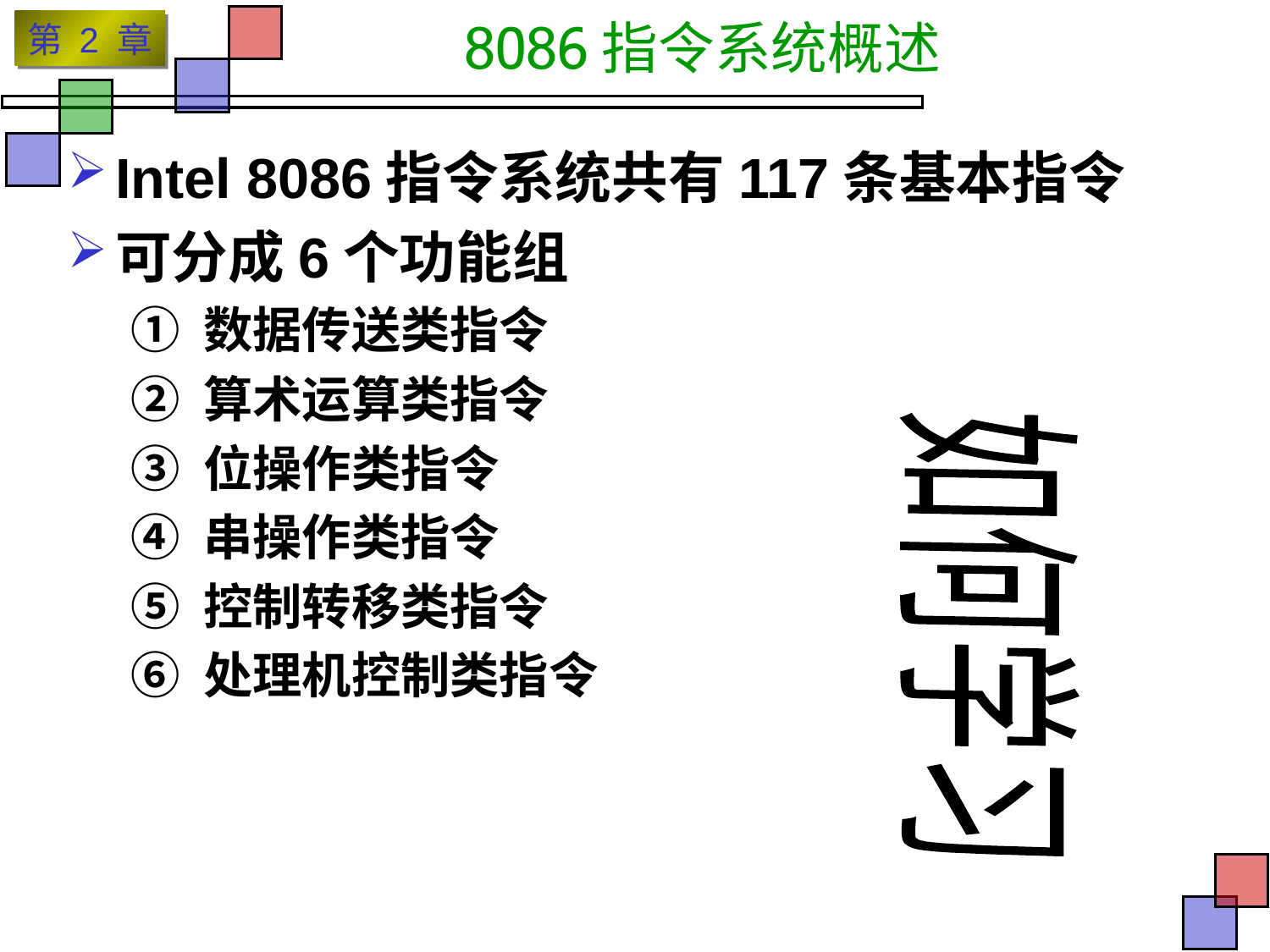

# 8086指令系统概述
Intel 8086指令系统共有117条基本指令
可分成6个功能组
① 数据传送类指令
② 算术运算类指令
③ 位操作类指令
④ 串操作类指令
⑤ 控制转移类指令
⑥ 处理机控制类指令
如何学习